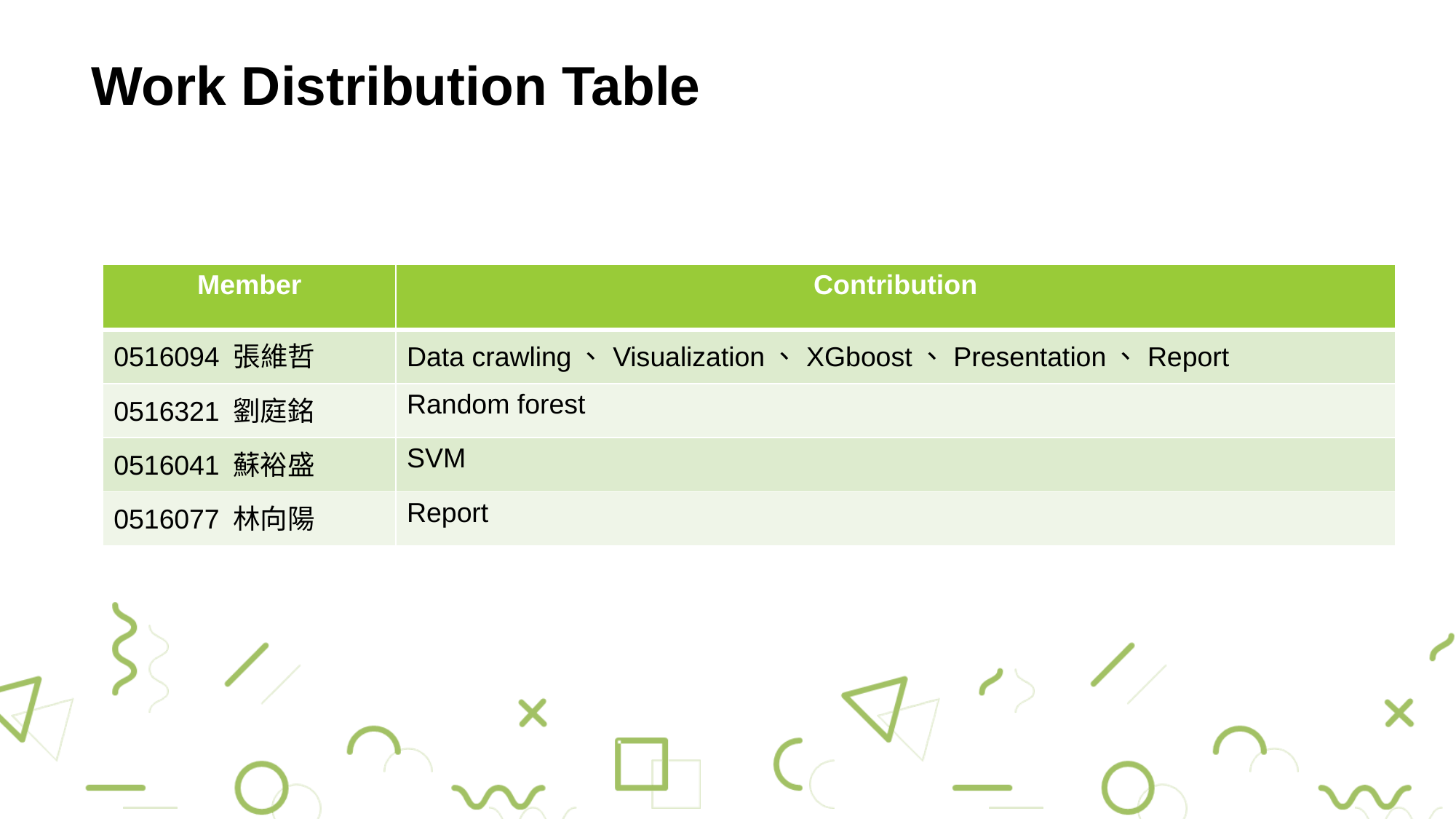

# Work Distribution Table
| Member | Contribution |
| --- | --- |
| 0516094 張維哲 | Data crawling、Visualization、XGboost、Presentation、Report |
| 0516321 劉庭銘 | Random forest |
| 0516041 蘇裕盛 | SVM |
| 0516077 林向陽 | Report |